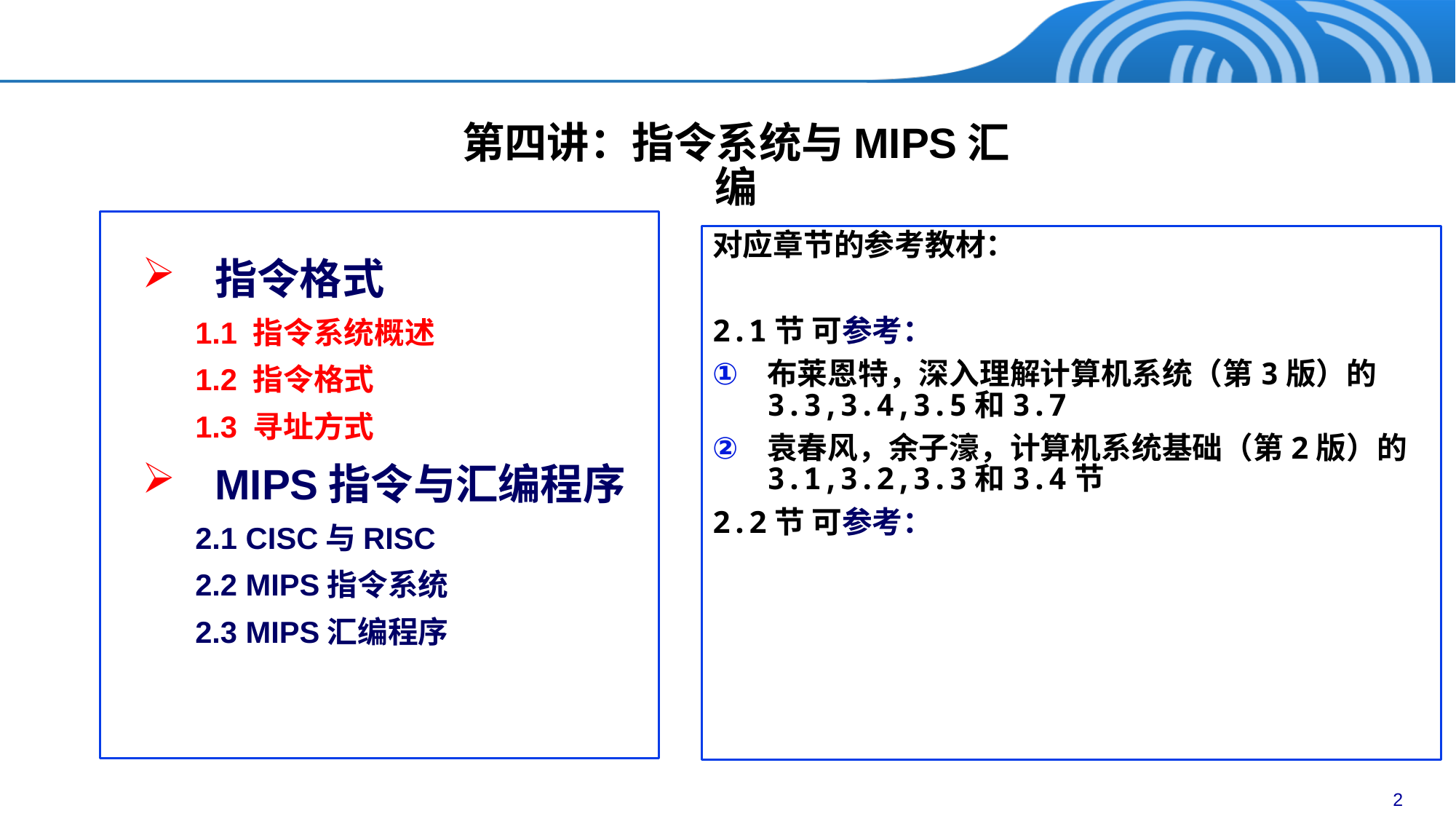

第四讲：指令系统与MIPS汇编

指令格式
1.1 指令系统概述
1.2 指令格式
1.3 寻址方式
MIPS指令与汇编程序
2.1 CISC与RISC
2.2 MIPS指令系统
2.3 MIPS汇编程序
对应章节的参考教材：

2.1节 可参考：
布莱恩特，深入理解计算机系统（第3版）的3.3,3.4,3.5和3.7
袁春风，余子濠，计算机系统基础（第2版）的3.1,3.2,3.3和3.4节
2.2节 可参考：